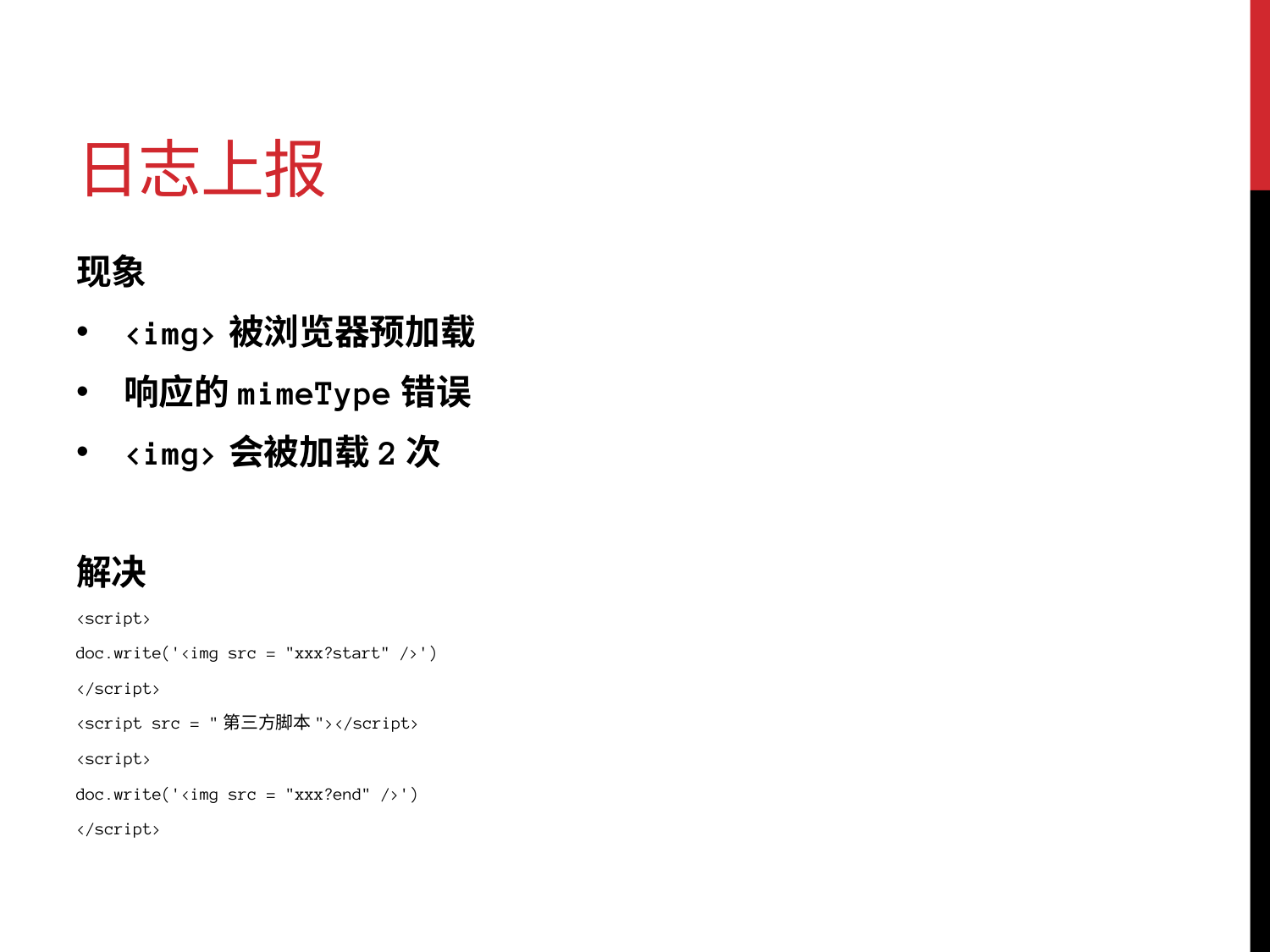

# 日志上报
现象
<img>被浏览器预加载
响应的mimeType错误
<img>会被加载2次

解决
<script>
doc.write('<img src = "xxx?start" />')
</script>
<script src = "第三方脚本"></script>
<script>
doc.write('<img src = "xxx?end" />')
</script>